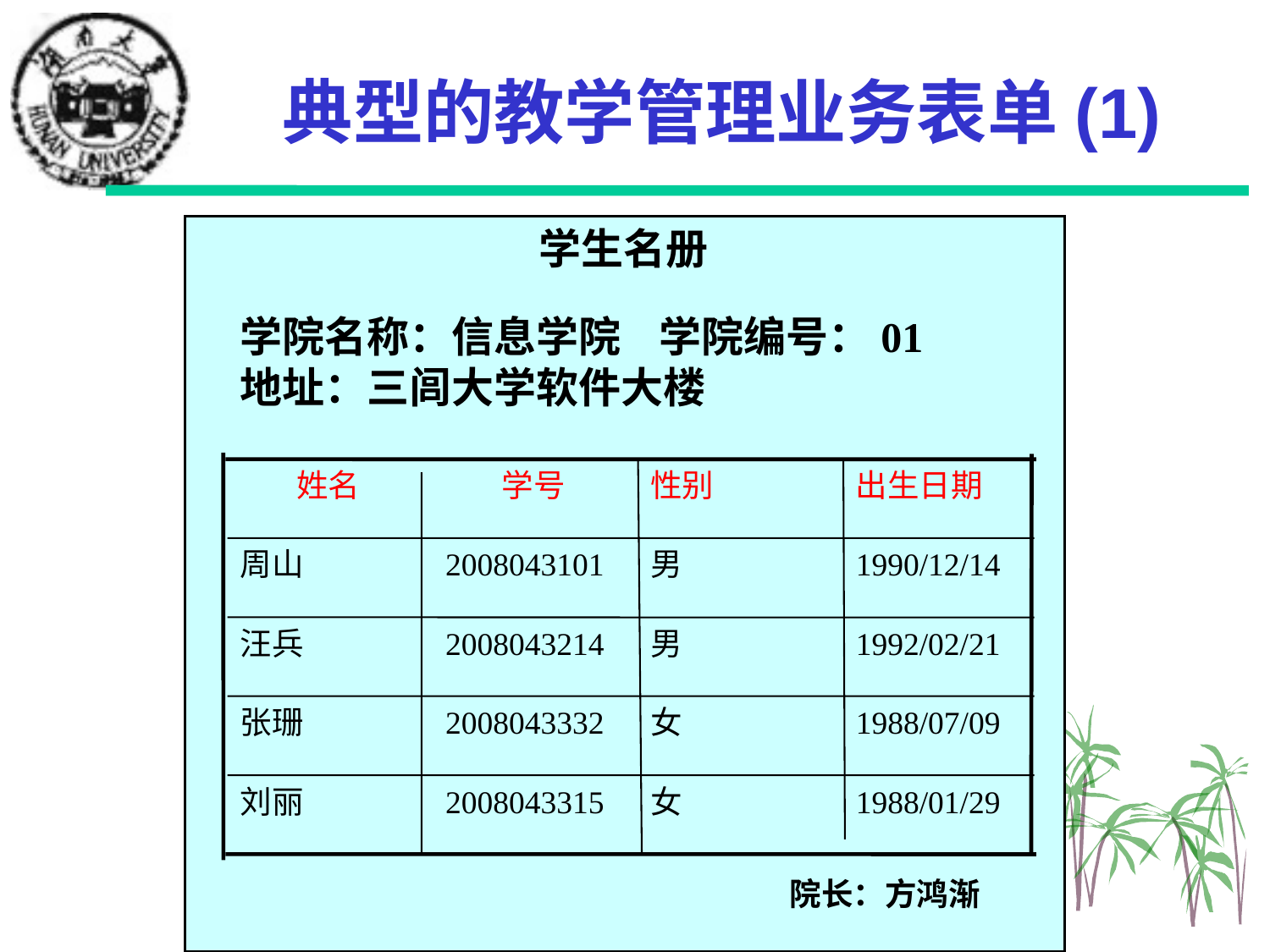

典型的教学管理业务表单(1)

学生名册
学院名称：信息学院    学院编号：01
地址：三闾大学软件大楼

姓名

学号
性别

出生日期

周山

2008043101
男
1990/12/14
汪兵

2008043214
男
1992/02/21
张珊

2008043332
女
1988/07/09
刘丽

2008043315
女
1988/01/29

院长：方鸿渐